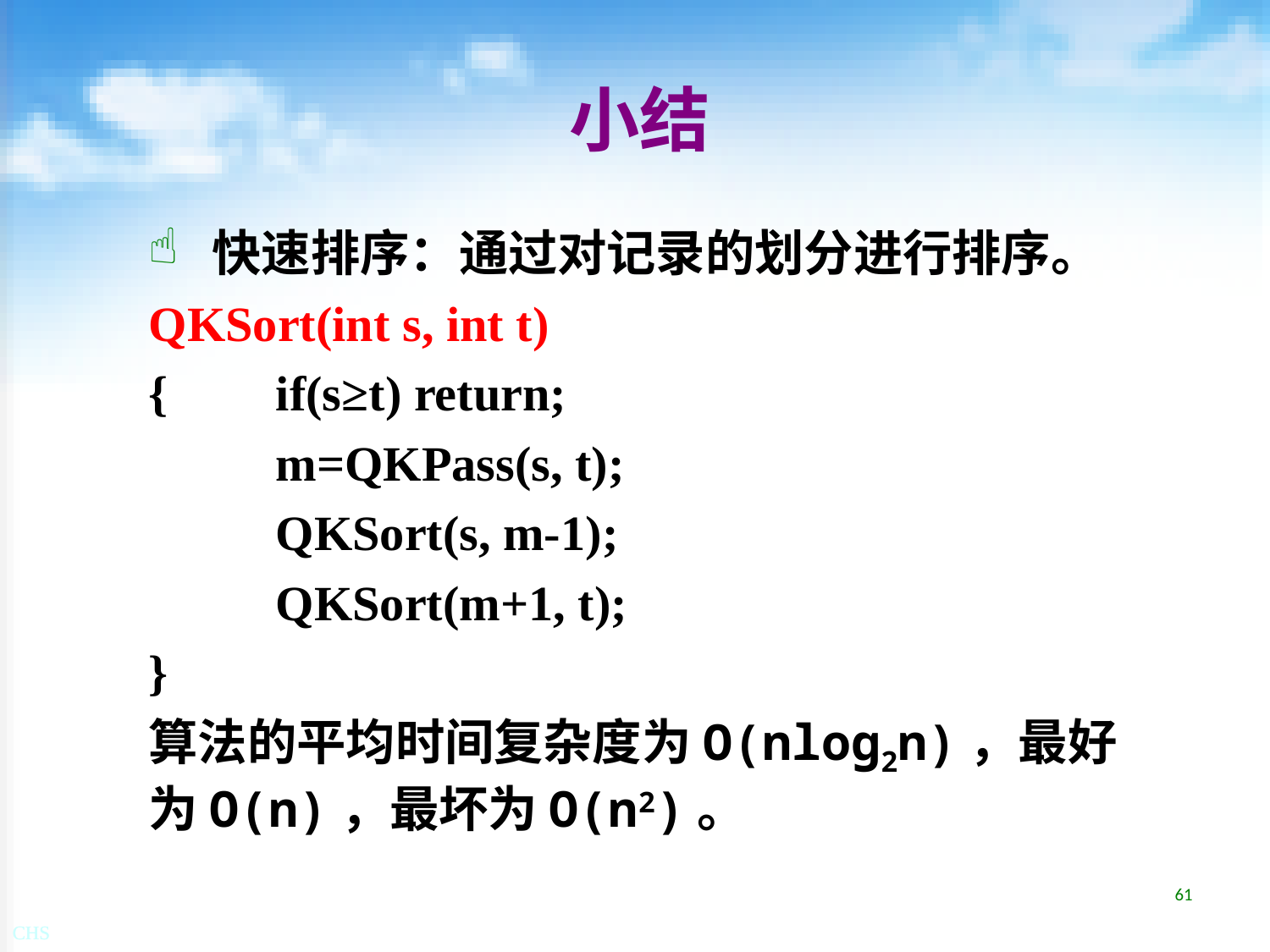

# 小结
快速排序：通过对记录的划分进行排序。
QKSort(int s, int t)
{	if(s≥t) return;
	m=QKPass(s, t);
	QKSort(s, m-1);
	QKSort(m+1, t);
}
算法的平均时间复杂度为O(nlog2n)，最好为O(n)，最坏为O(n2)。
61